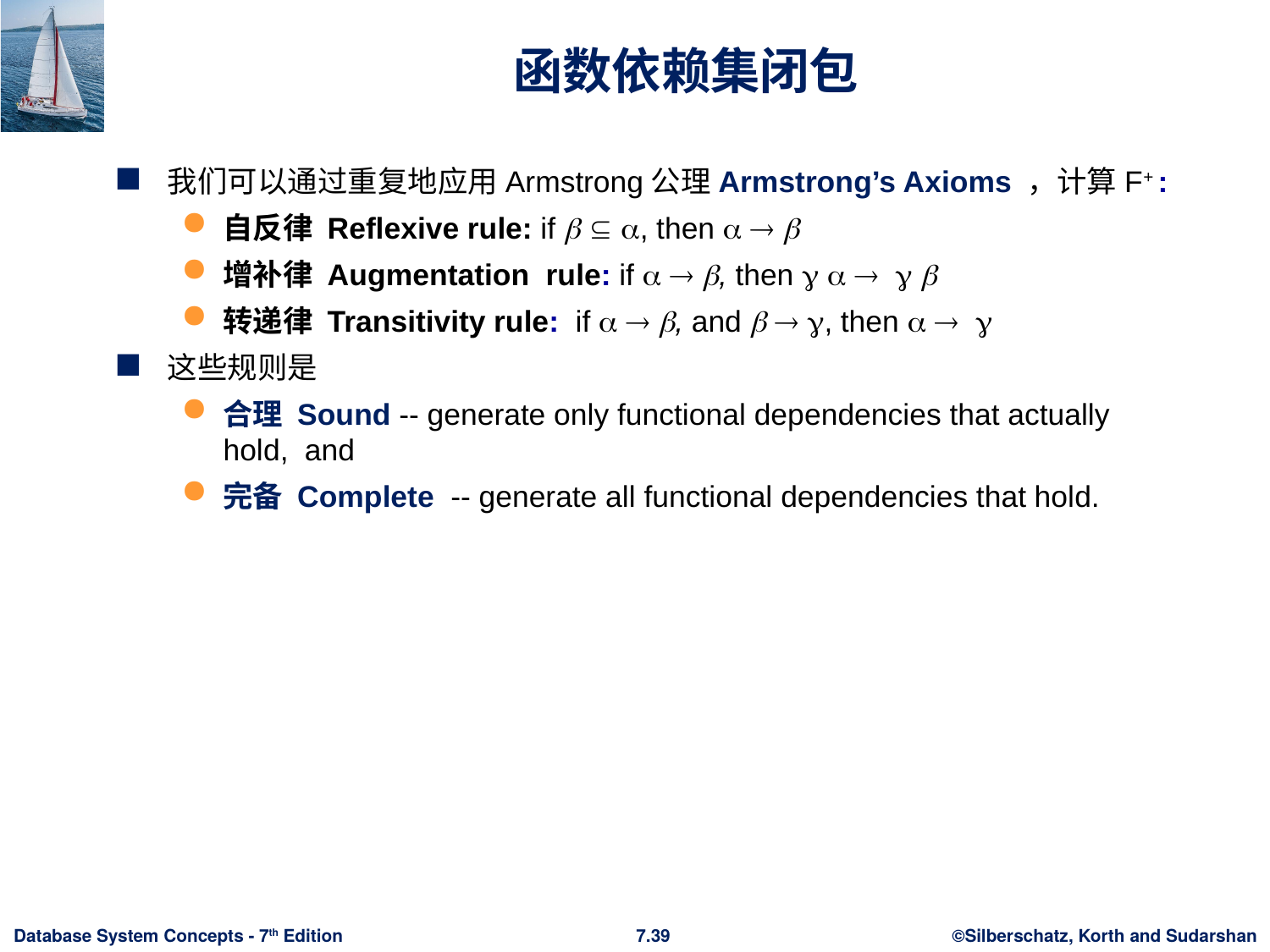

# 函数依赖集闭包
我们可以通过重复地应用Armstrong公理Armstrong’s Axioms ，计算F+ :
自反律 Reflexive rule: if β ⊆ α, then α → β
增补律 Augmentation  rule: if α → β, then γ α →  γ β
转递律 Transitivity rule:  if α → β, and β → γ, then α →  γ
这些规则是
合理 Sound -- generate only functional dependencies that actually hold,  and
完备 Complete  -- generate all functional dependencies that hold.